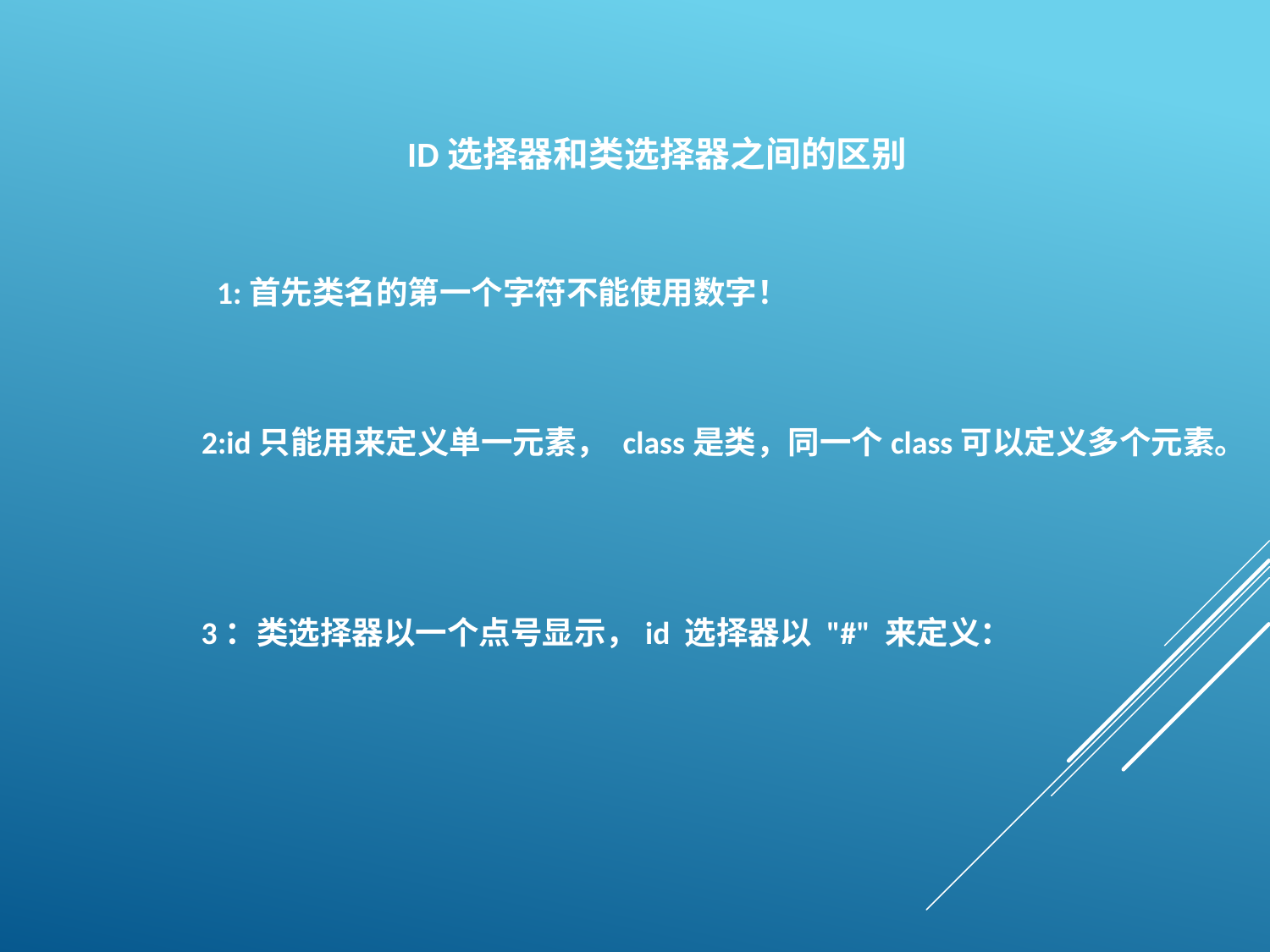

ID选择器和类选择器之间的区别
1:首先类名的第一个字符不能使用数字！
2:id只能用来定义单一元素， class是类，同一个class可以定义多个元素。
3：类选择器以一个点号显示，id 选择器以 "#" 来定义：